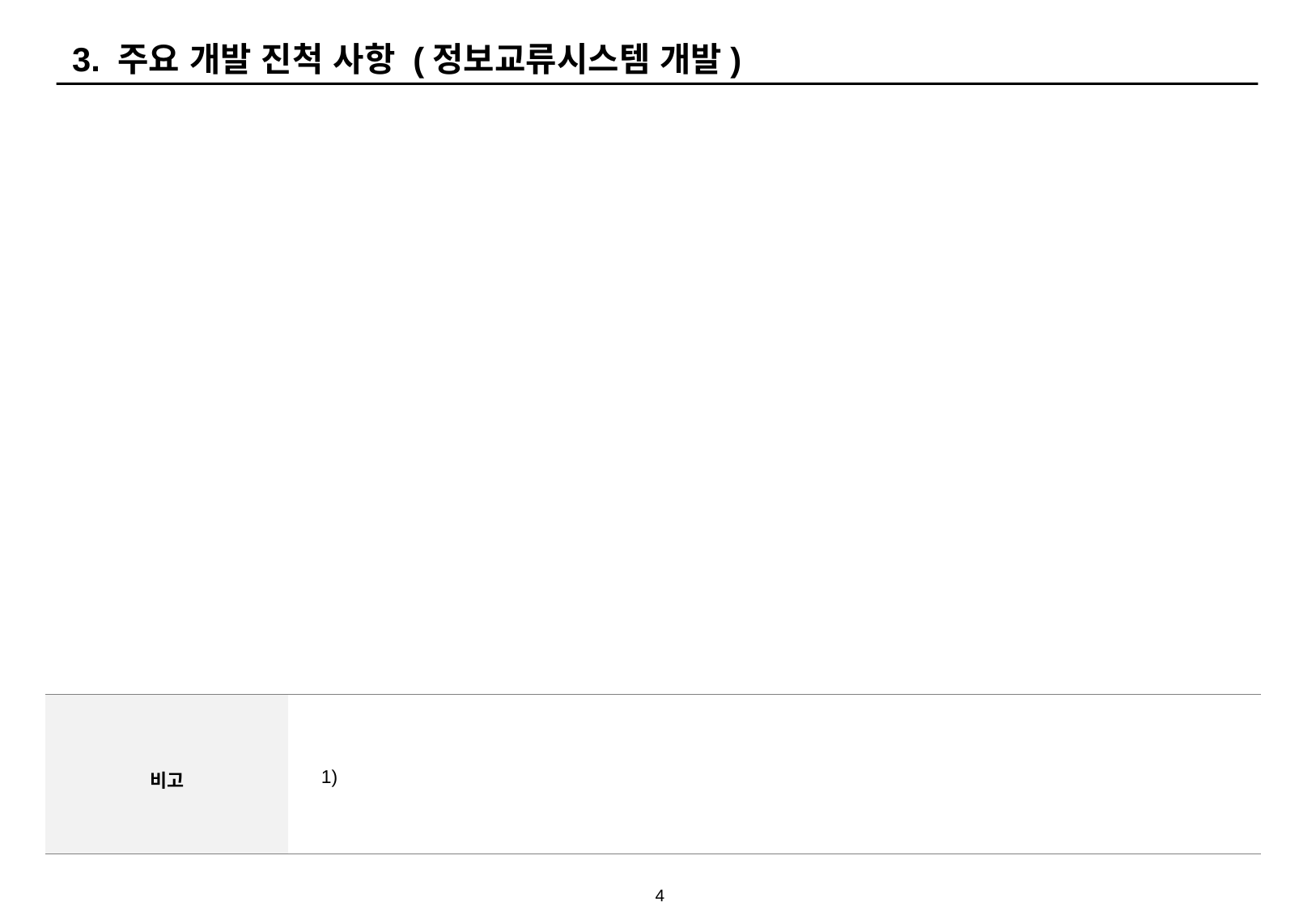

# 3. 주요 개발 진척 사항 (정보교류시스템 개발)
| 비고 | 1) |
| --- | --- |